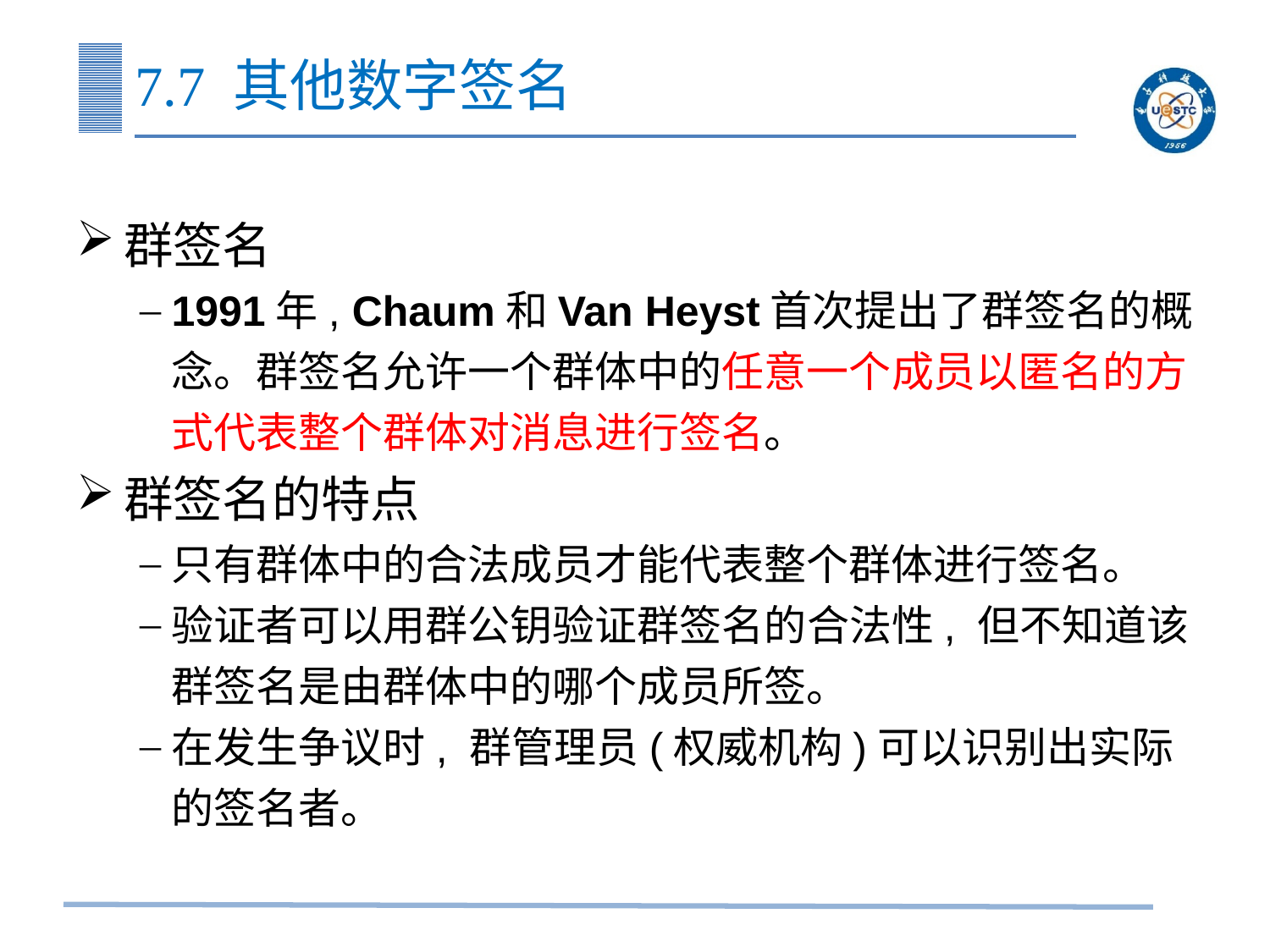

# 7.7 其他数字签名
群签名
1991年, Chaum和Van Heyst首次提出了群签名的概念。群签名允许一个群体中的任意一个成员以匿名的方式代表整个群体对消息进行签名。
群签名的特点
只有群体中的合法成员才能代表整个群体进行签名。
验证者可以用群公钥验证群签名的合法性, 但不知道该群签名是由群体中的哪个成员所签。
在发生争议时, 群管理员(权威机构)可以识别出实际的签名者。